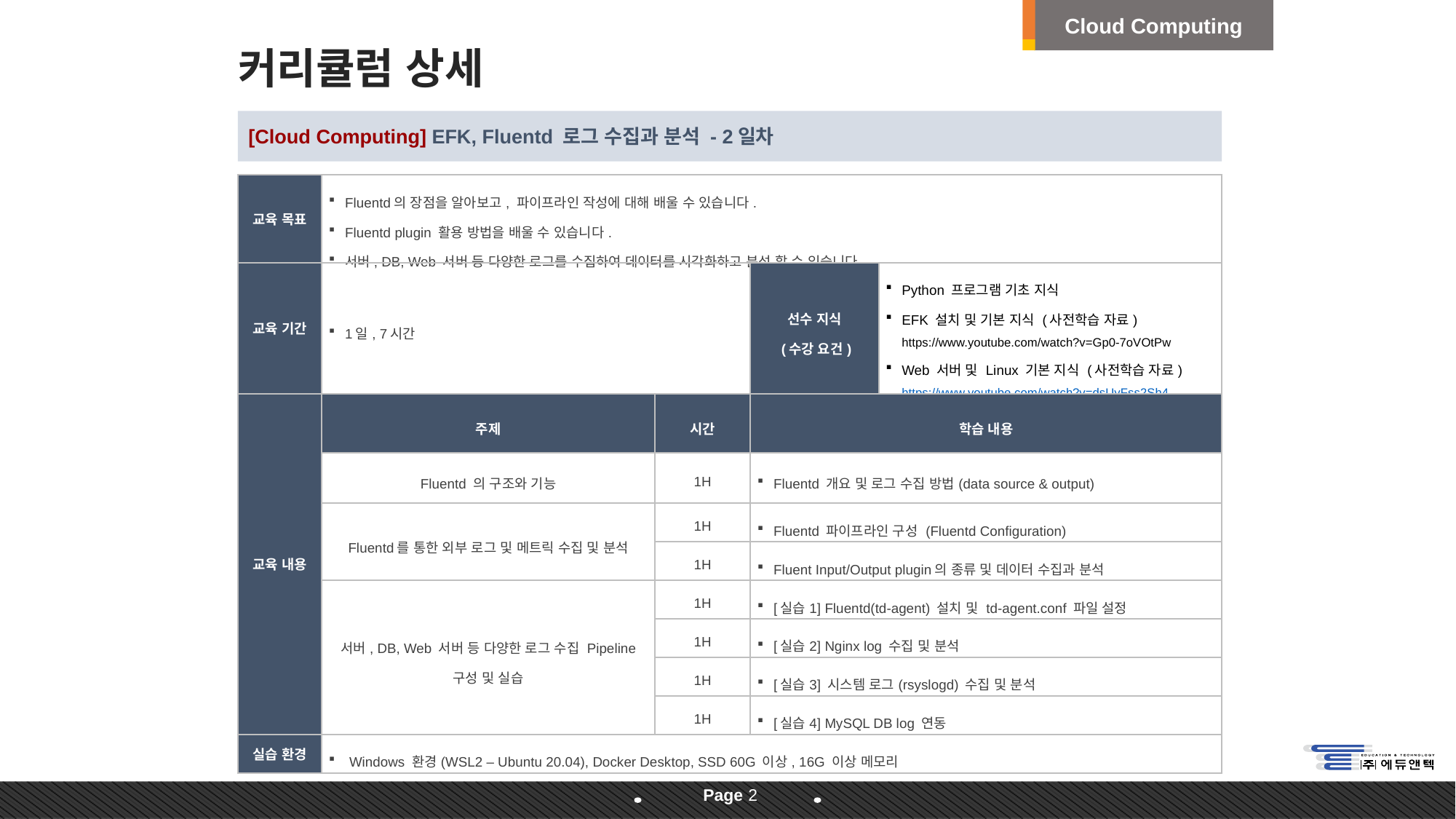

Cloud Computing
 커리큘럼 상세

[Cloud Computing] EFK, Fluentd 로그 수집과 분석 - 2일차
| 교육 목표 | Fluentd의 장점을 알아보고, 파이프라인 작성에 대해 배울 수 있습니다. Fluentd plugin 활용 방법을 배울 수 있습니다. 서버, DB, Web 서버 등 다양한 로그를 수집하여 데이터를 시각화하고 분석 할 수 있습니다. |  |  |  |
| --- | --- | --- | --- | --- |
| 교육 기간 | 1일, 7시간 |  | 선수 지식 (수강 요건) | Python 프로그램 기초 지식 EFK 설치 및 기본 지식 (사전학습 자료) https://www.youtube.com/watch?v=Gp0-7oVOtPw Web 서버 및 Linux 기본 지식 (사전학습 자료) https://www.youtube.com/watch?v=dsUyFss2Sh4 |
| 교육 내용 | 주제 | 시간 | 학습 내용 |  |
|  | Fluentd 의 구조와 기능 | 1H | Fluentd 개요 및 로그 수집 방법(data source & output) |  |
|  | Fluentd를 통한 외부 로그 및 메트릭 수집 및 분석 | 1H | Fluentd 파이프라인 구성 (Fluentd Configuration) |  |
|  |  | 1H | Fluent Input/Output plugin의 종류 및 데이터 수집과 분석 |  |
|  | 서버, DB, Web 서버 등 다양한 로그 수집 Pipeline 구성 및 실습 | 1H | [실습1] Fluentd(td-agent) 설치 및 td-agent.conf 파일 설정 |  |
|  |  | 1H | [실습2] Nginx log 수집 및 분석 |  |
|  |  | 1H | [실습3] 시스템 로그(rsyslogd) 수집 및 분석 |  |
|  |  | 1H | [실습4] MySQL DB log 연동 |  |
| 실습 환경 | Windows 환경(WSL2 – Ubuntu 20.04), Docker Desktop, SSD 60G 이상, 16G 이상 메모리 |  | 평가 방법 |  |
Page 2